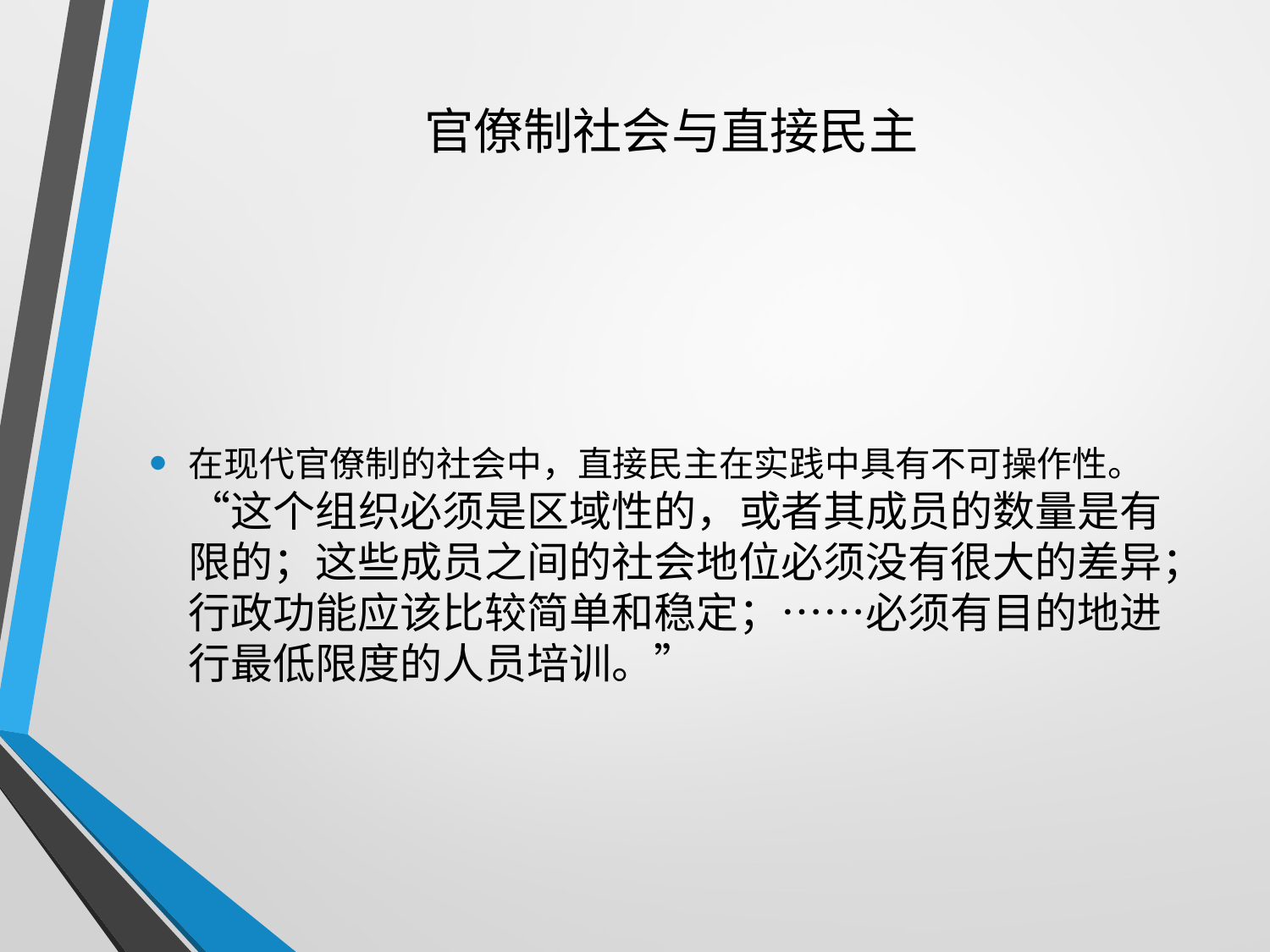

# 官僚制社会与直接民主
在现代官僚制的社会中，直接民主在实践中具有不可操作性。“这个组织必须是区域性的，或者其成员的数量是有限的；这些成员之间的社会地位必须没有很大的差异；行政功能应该比较简单和稳定；……必须有目的地进行最低限度的人员培训。”